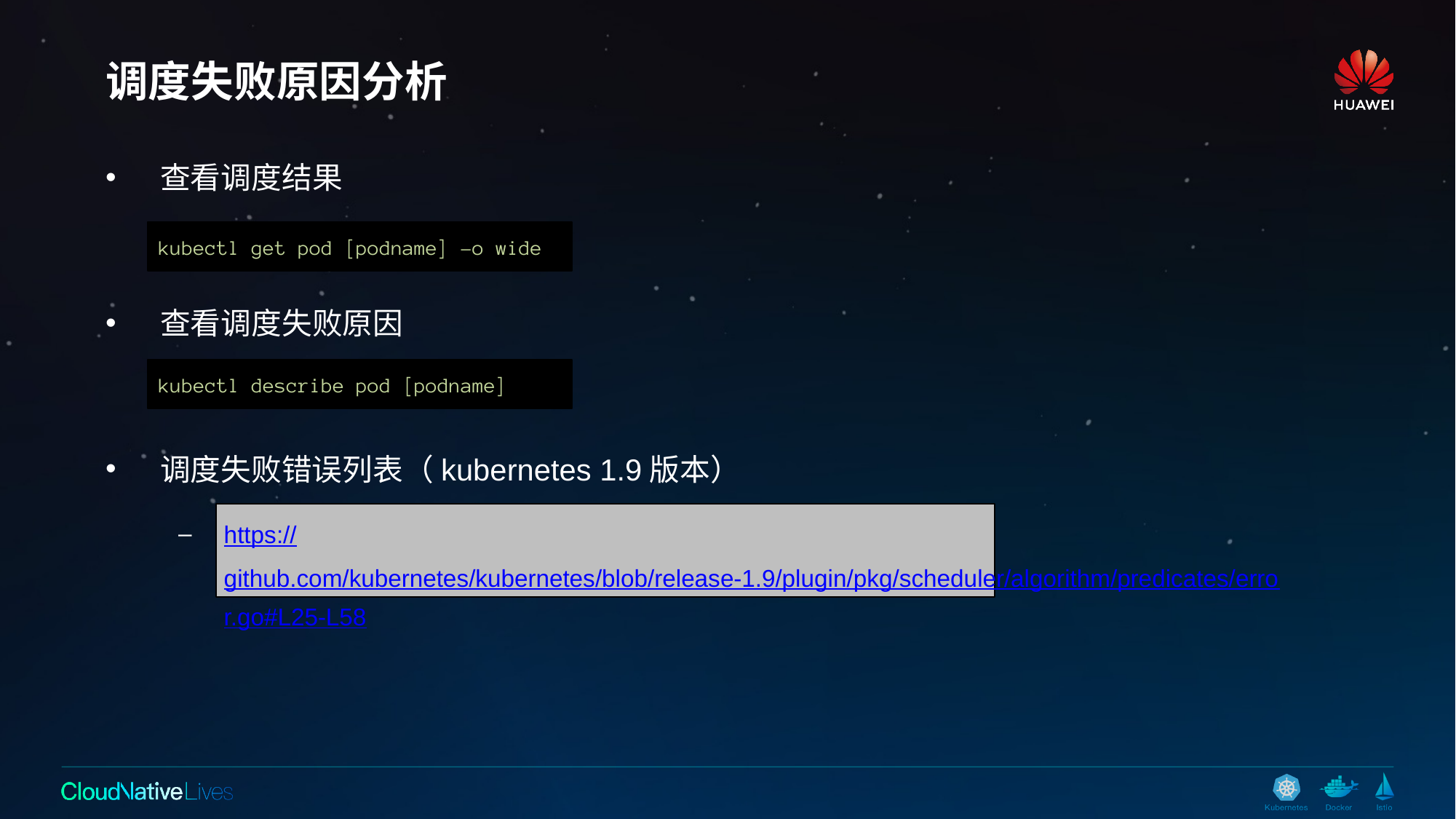

# 调度失败原因分析
查看调度结果

查看调度失败原因

调度失败错误列表（kubernetes 1.9版本）
https://github.com/kubernetes/kubernetes/blob/release-1.9/plugin/pkg/scheduler/algorithm/predicates/error.go#L25-L58
kubectl get pod [podname] –o wide
kubectl describe pod [podname]